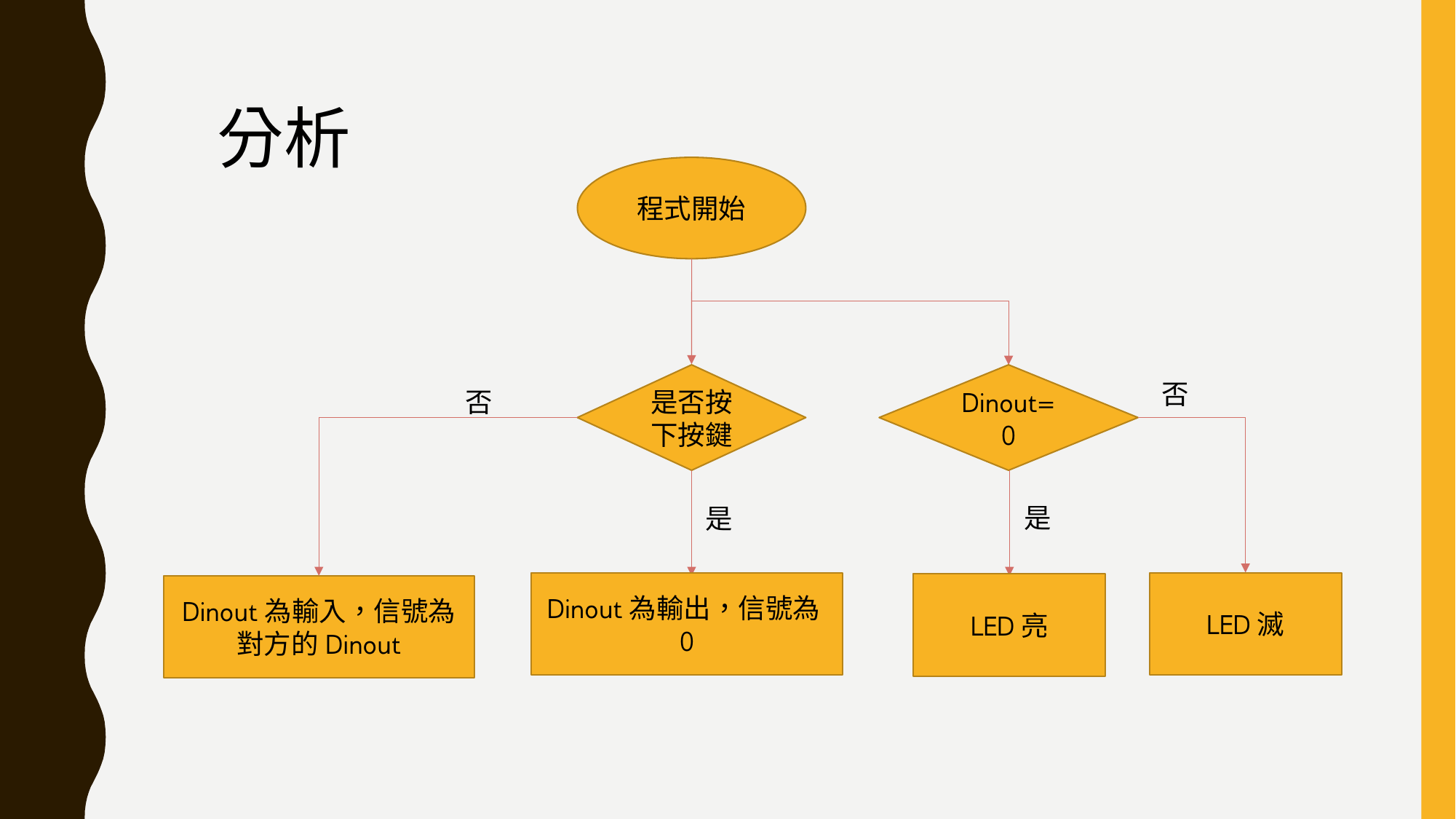

# 分析
程式開始
是否按下按鍵
Dinout=0
否
否
是
是
LED滅
Dinout為輸出，信號為0
LED亮
Dinout為輸入，信號為對方的Dinout